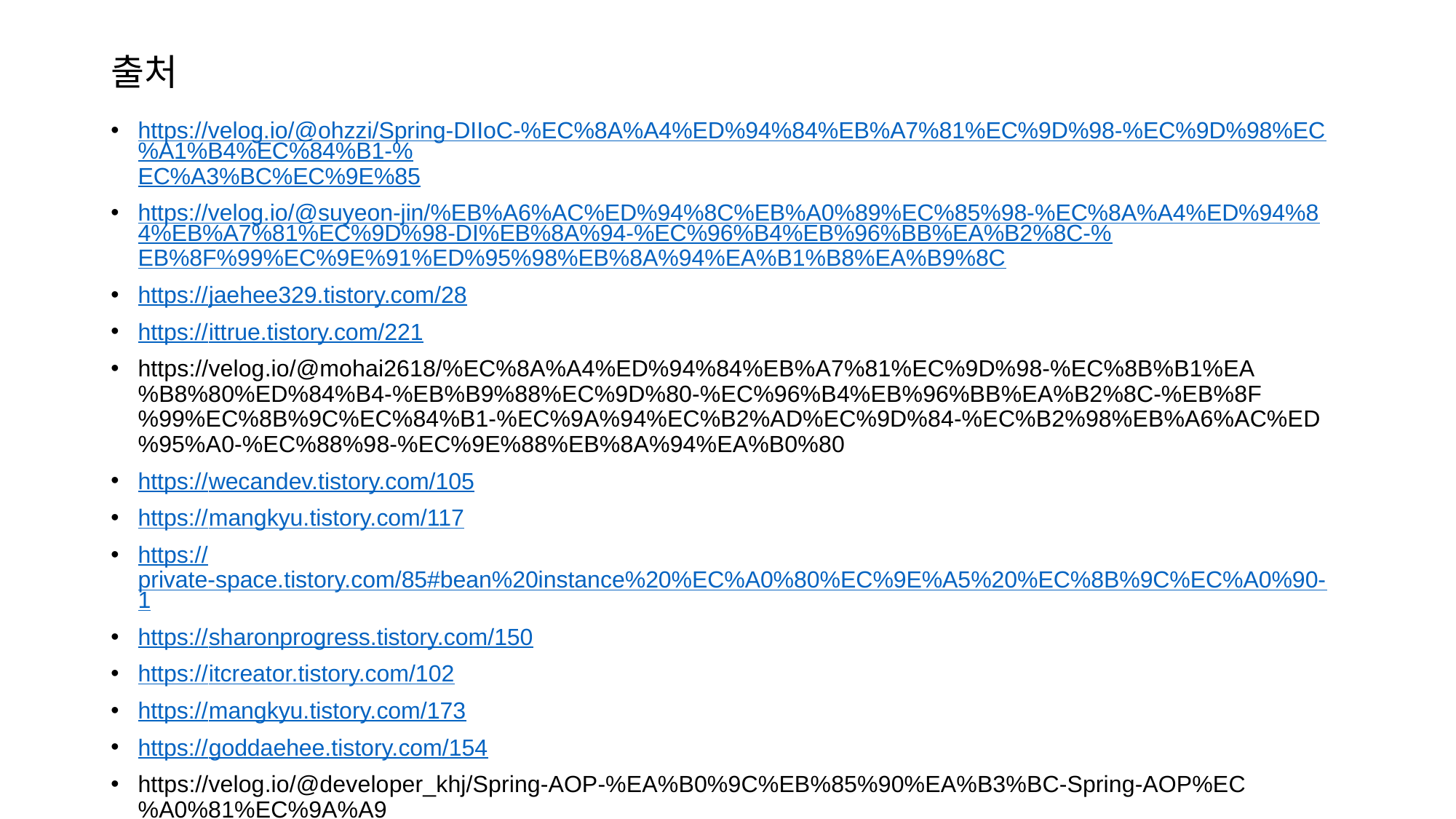

# 출처
https://velog.io/@ohzzi/Spring-DIIoC-%EC%8A%A4%ED%94%84%EB%A7%81%EC%9D%98-%EC%9D%98%EC%A1%B4%EC%84%B1-%EC%A3%BC%EC%9E%85
https://velog.io/@suyeon-jin/%EB%A6%AC%ED%94%8C%EB%A0%89%EC%85%98-%EC%8A%A4%ED%94%84%EB%A7%81%EC%9D%98-DI%EB%8A%94-%EC%96%B4%EB%96%BB%EA%B2%8C-%EB%8F%99%EC%9E%91%ED%95%98%EB%8A%94%EA%B1%B8%EA%B9%8C
https://jaehee329.tistory.com/28
https://ittrue.tistory.com/221
https://velog.io/@mohai2618/%EC%8A%A4%ED%94%84%EB%A7%81%EC%9D%98-%EC%8B%B1%EA%B8%80%ED%84%B4-%EB%B9%88%EC%9D%80-%EC%96%B4%EB%96%BB%EA%B2%8C-%EB%8F%99%EC%8B%9C%EC%84%B1-%EC%9A%94%EC%B2%AD%EC%9D%84-%EC%B2%98%EB%A6%AC%ED%95%A0-%EC%88%98-%EC%9E%88%EB%8A%94%EA%B0%80
https://wecandev.tistory.com/105
https://mangkyu.tistory.com/117
https://private-space.tistory.com/85#bean%20instance%20%EC%A0%80%EC%9E%A5%20%EC%8B%9C%EC%A0%90-1
https://sharonprogress.tistory.com/150
https://itcreator.tistory.com/102
https://mangkyu.tistory.com/173
https://goddaehee.tistory.com/154
https://velog.io/@developer_khj/Spring-AOP-%EA%B0%9C%EB%85%90%EA%B3%BC-Spring-AOP%EC%A0%81%EC%9A%A9